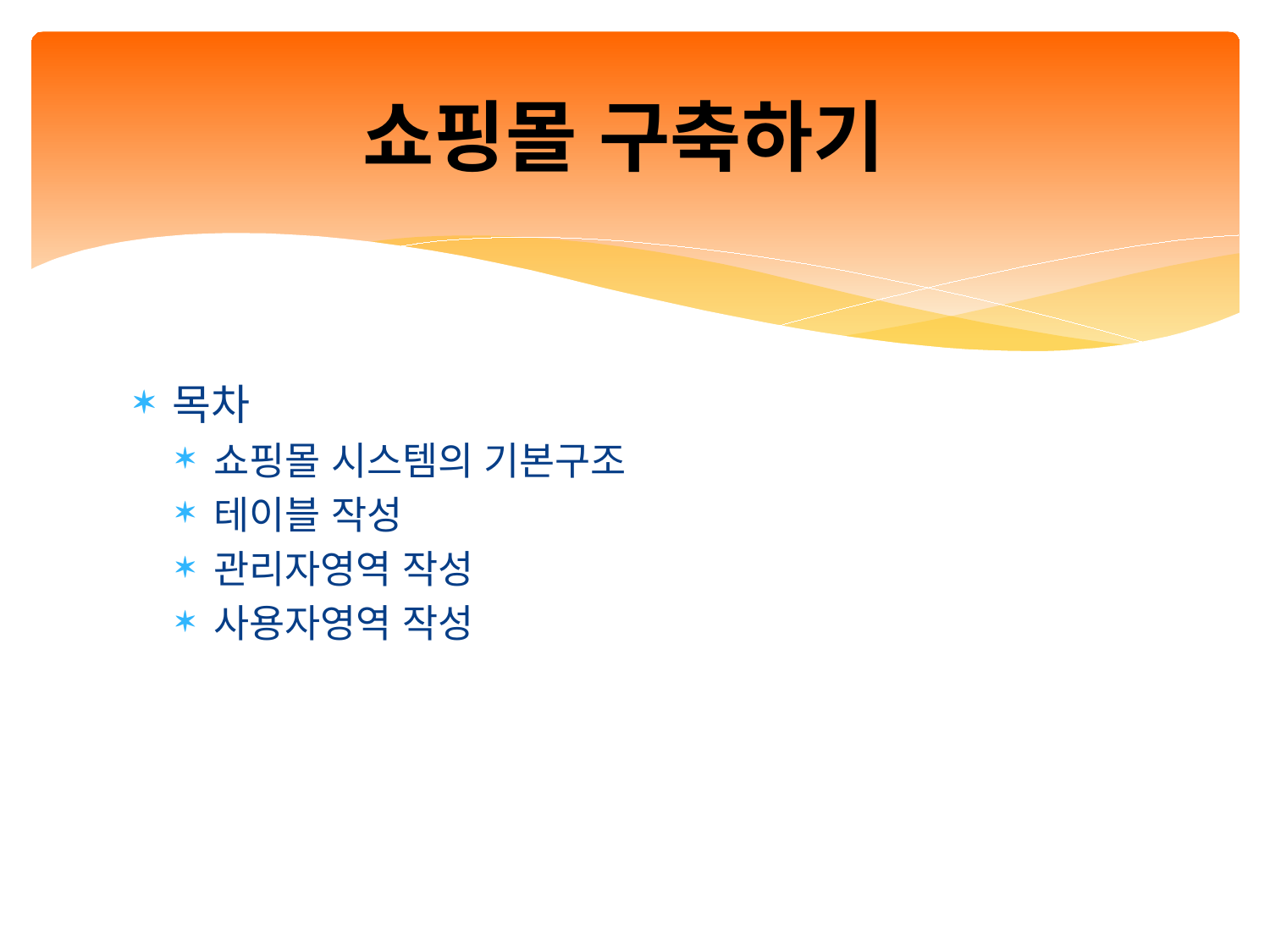

# 쇼핑몰 구축하기
목차
쇼핑몰 시스템의 기본구조
테이블 작성
관리자영역 작성
사용자영역 작성